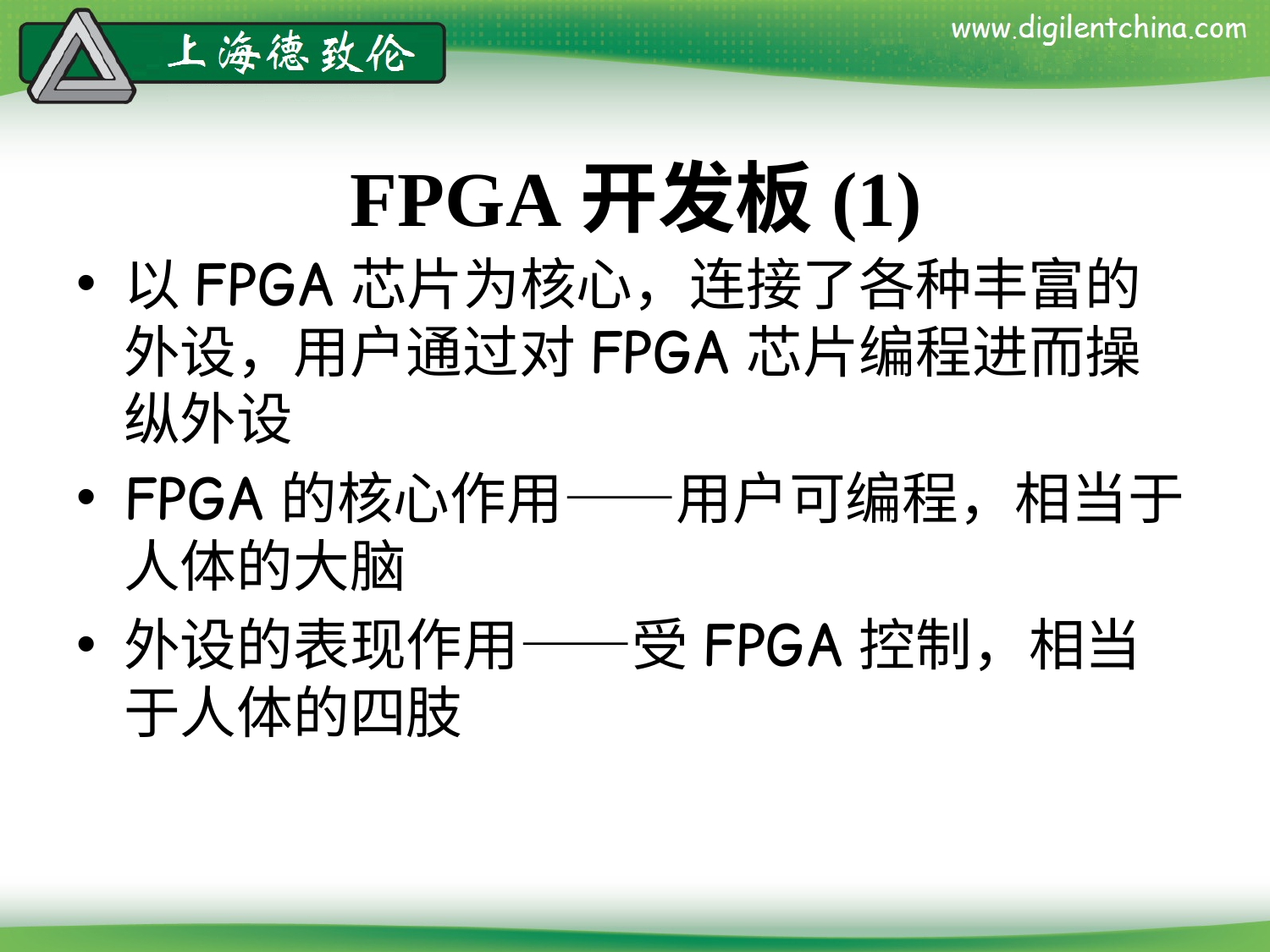

# FPGA开发板(1)
以FPGA芯片为核心，连接了各种丰富的外设，用户通过对FPGA芯片编程进而操纵外设
FPGA的核心作用——用户可编程，相当于人体的大脑
外设的表现作用——受FPGA控制，相当于人体的四肢